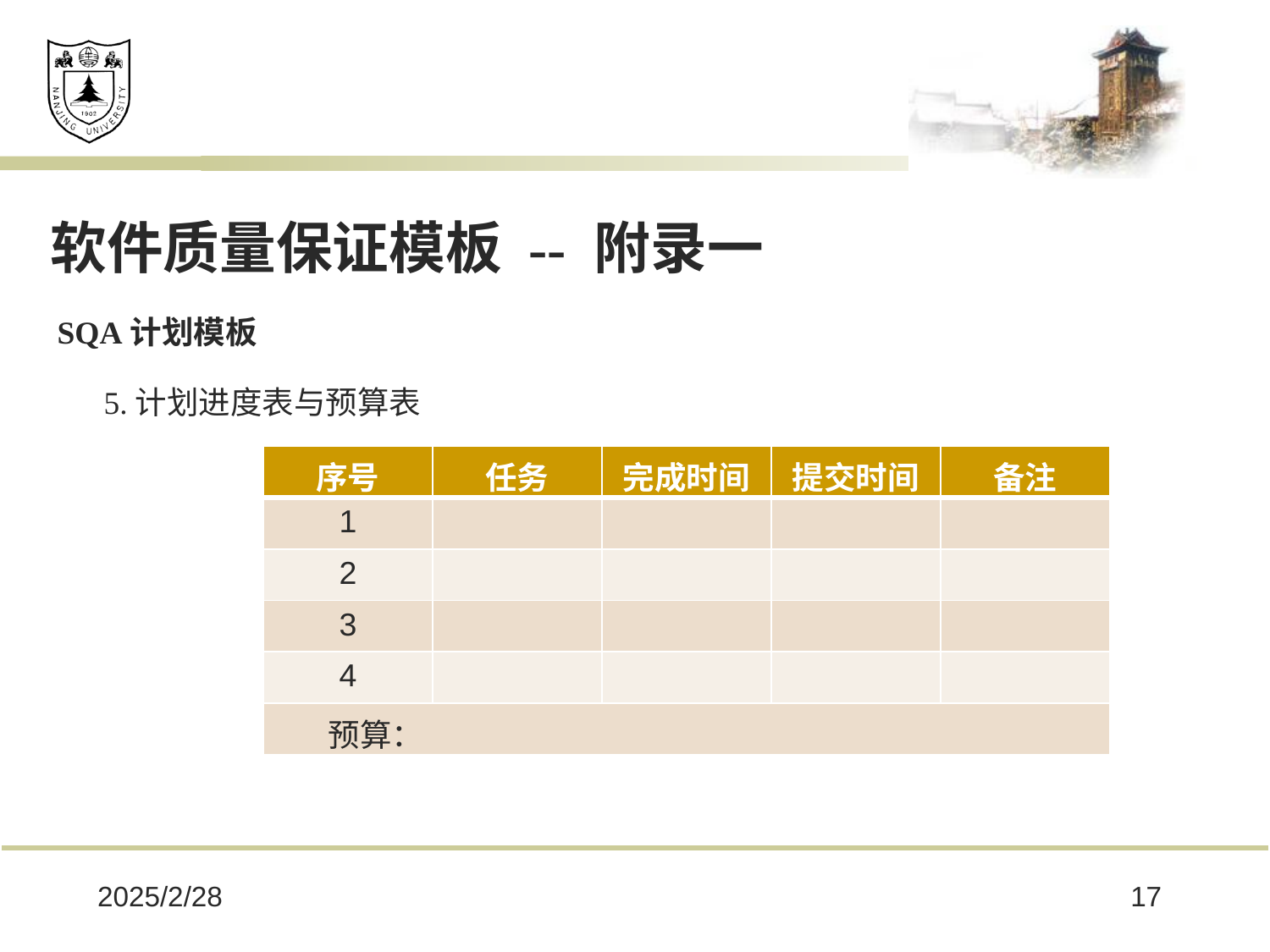

软件质量保证模板 -- 附录一
SQA计划模板
5.计划进度表与预算表
| 序号 | 任务 | 完成时间 | 提交时间 | 备注 |
| --- | --- | --- | --- | --- |
| 1 |  |  |  |  |
| 2 |  |  |  |  |
| 3 |  |  |  |  |
| 4 |  |  |  |  |
| 预算： |  |  |  |  |
2025/2/28
17